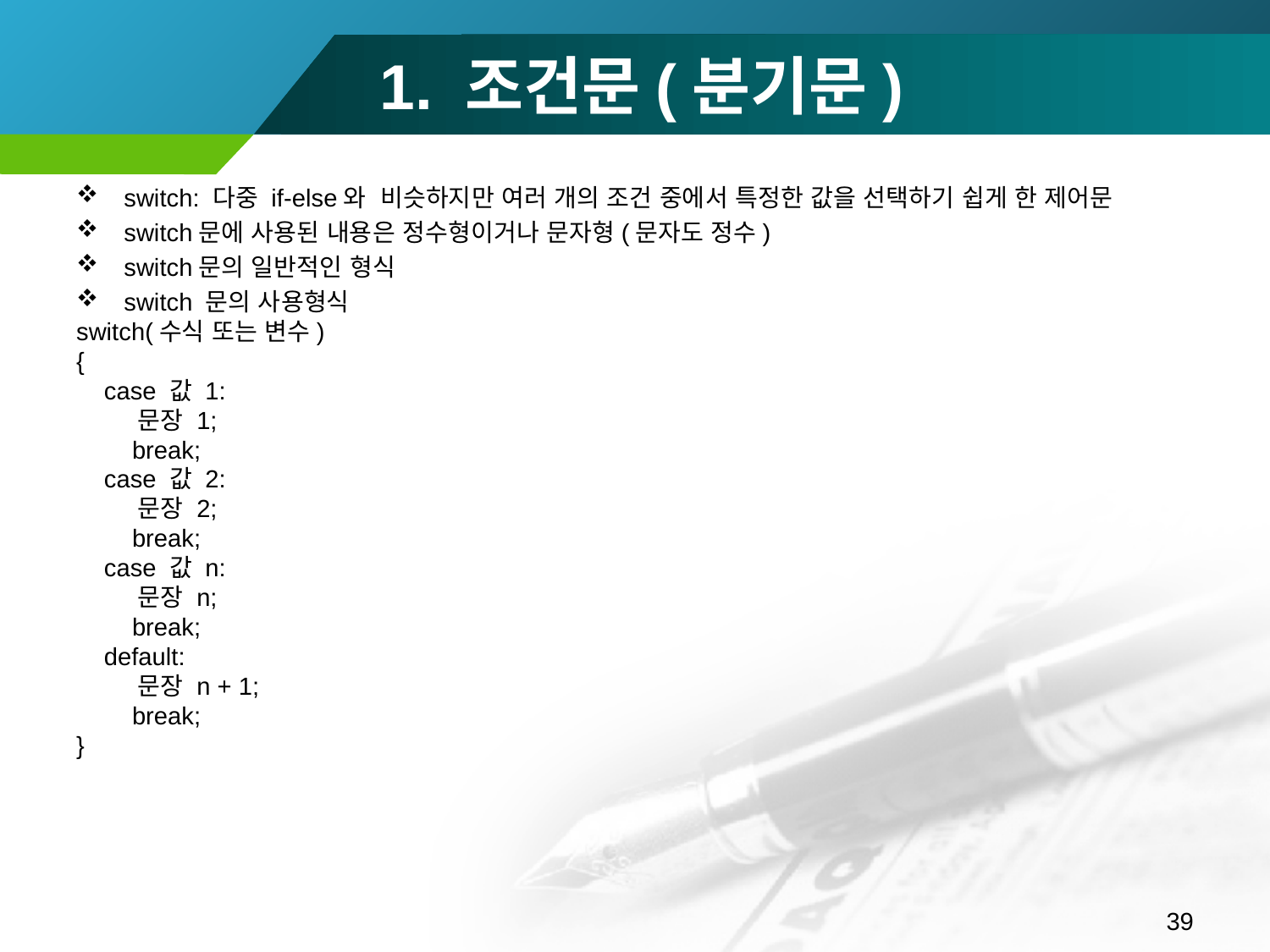

# 1. 조건문(분기문)
switch: 다중 if-else와  비슷하지만 여러 개의 조건 중에서 특정한 값을 선택하기 쉽게 한 제어문
switch문에 사용된 내용은 정수형이거나 문자형(문자도 정수)
switch문의 일반적인 형식
switch 문의 사용형식
switch(수식 또는 변수)
{
    case 값 1:
        문장 1;
        break;
    case 값 2:
        문장 2;
        break;
    case 값 n:
        문장 n;
        break;
    default:
        문장 n + 1;
        break;
}
39